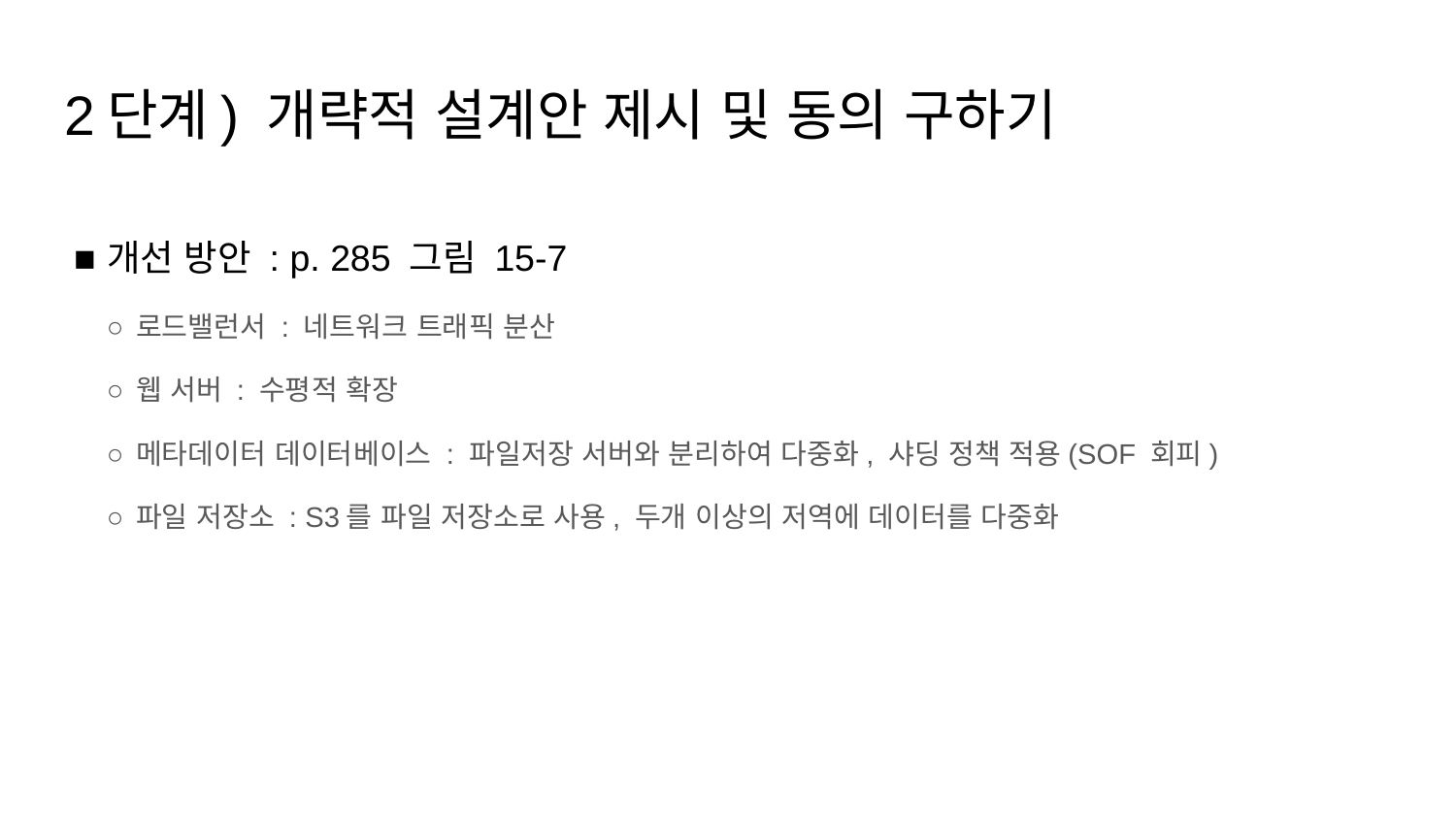

# 2단계) 개략적 설계안 제시 및 동의 구하기
개선 방안 : p. 285 그림 15-7
로드밸런서 : 네트워크 트래픽 분산
웹 서버 : 수평적 확장
메타데이터 데이터베이스 : 파일저장 서버와 분리하여 다중화, 샤딩 정책 적용(SOF 회피)
파일 저장소 : S3를 파일 저장소로 사용, 두개 이상의 저역에 데이터를 다중화